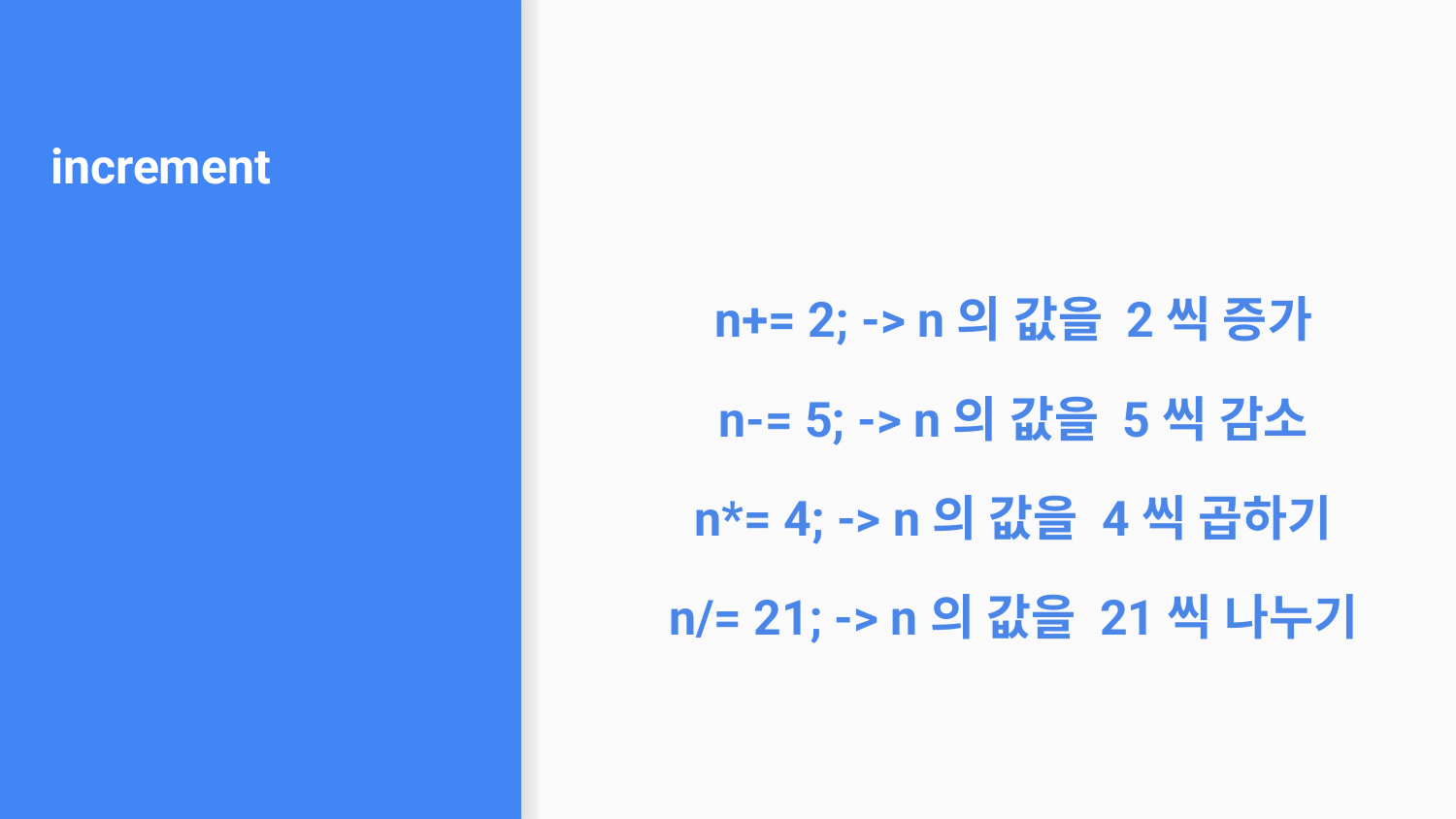

# increment
n+= 2; -> n의 값을 2씩 증가
n-= 5; -> n의 값을 5씩 감소
n*= 4; -> n의 값을 4씩 곱하기
n/= 21; -> n의 값을 21씩 나누기